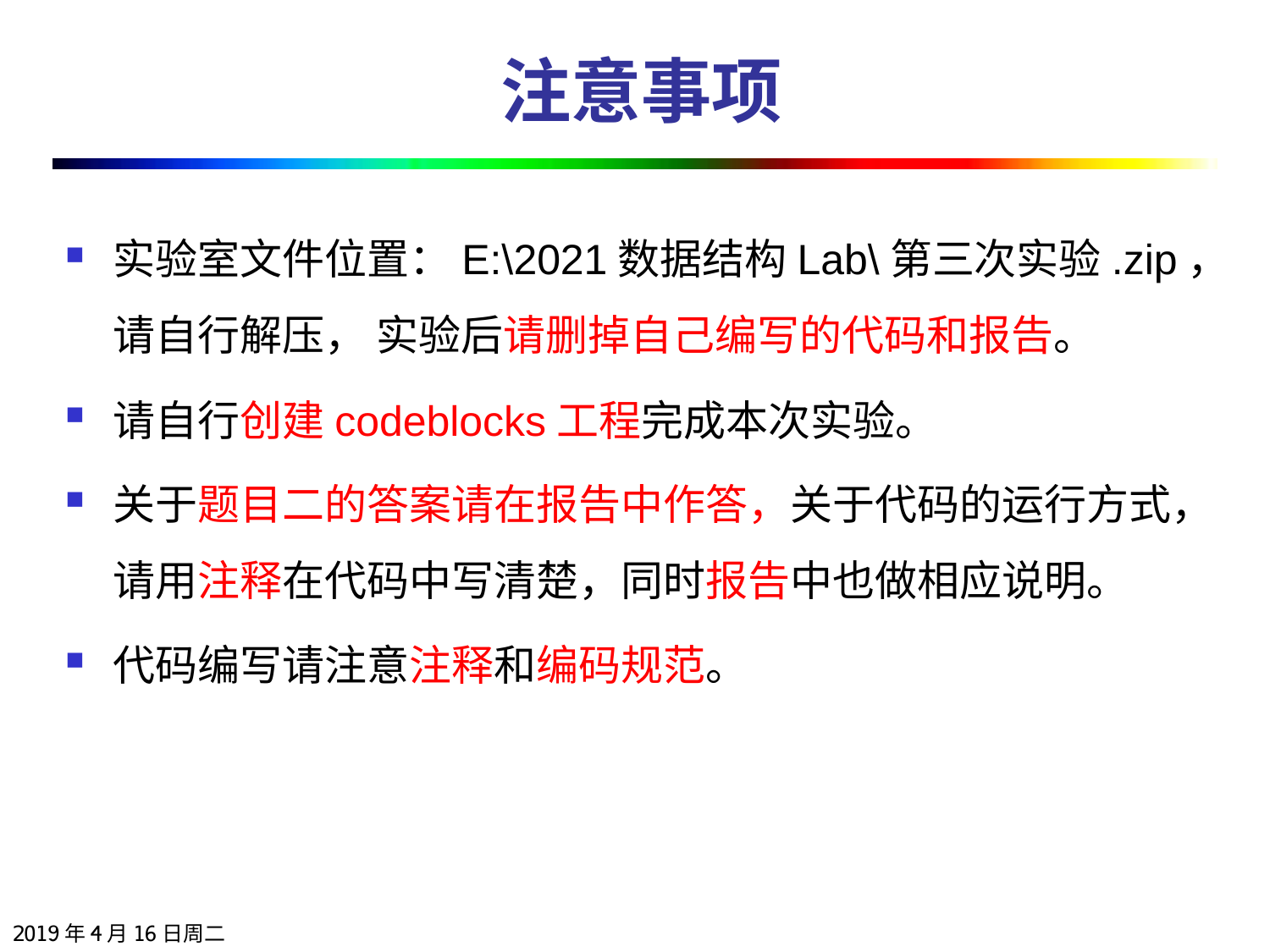

# 注意事项
实验室文件位置：E:\2021数据结构Lab\第三次实验.zip，请自行解压， 实验后请删掉自己编写的代码和报告。
请自行创建codeblocks工程完成本次实验。
关于题目二的答案请在报告中作答，关于代码的运行方式，请用注释在代码中写清楚，同时报告中也做相应说明。
代码编写请注意注释和编码规范。
2019年4月16日周二